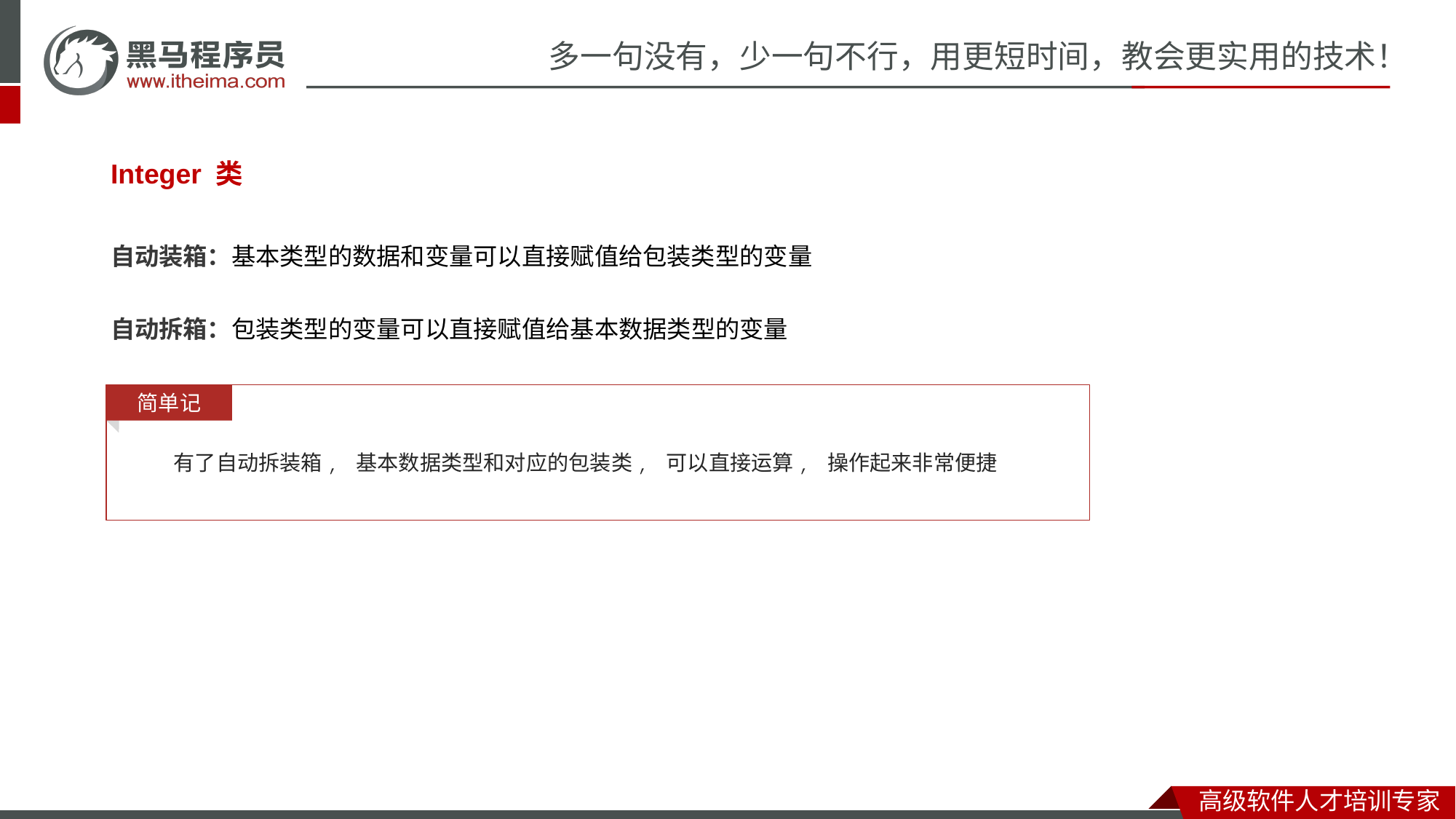

Integer 类
自动装箱：基本类型的数据和变量可以直接赋值给包装类型的变量
自动拆箱：包装类型的变量可以直接赋值给基本数据类型的变量

简单记

有了自动拆装箱, 基本数据类型和对应的包装类, 可以直接运算, 操作起来非常便捷